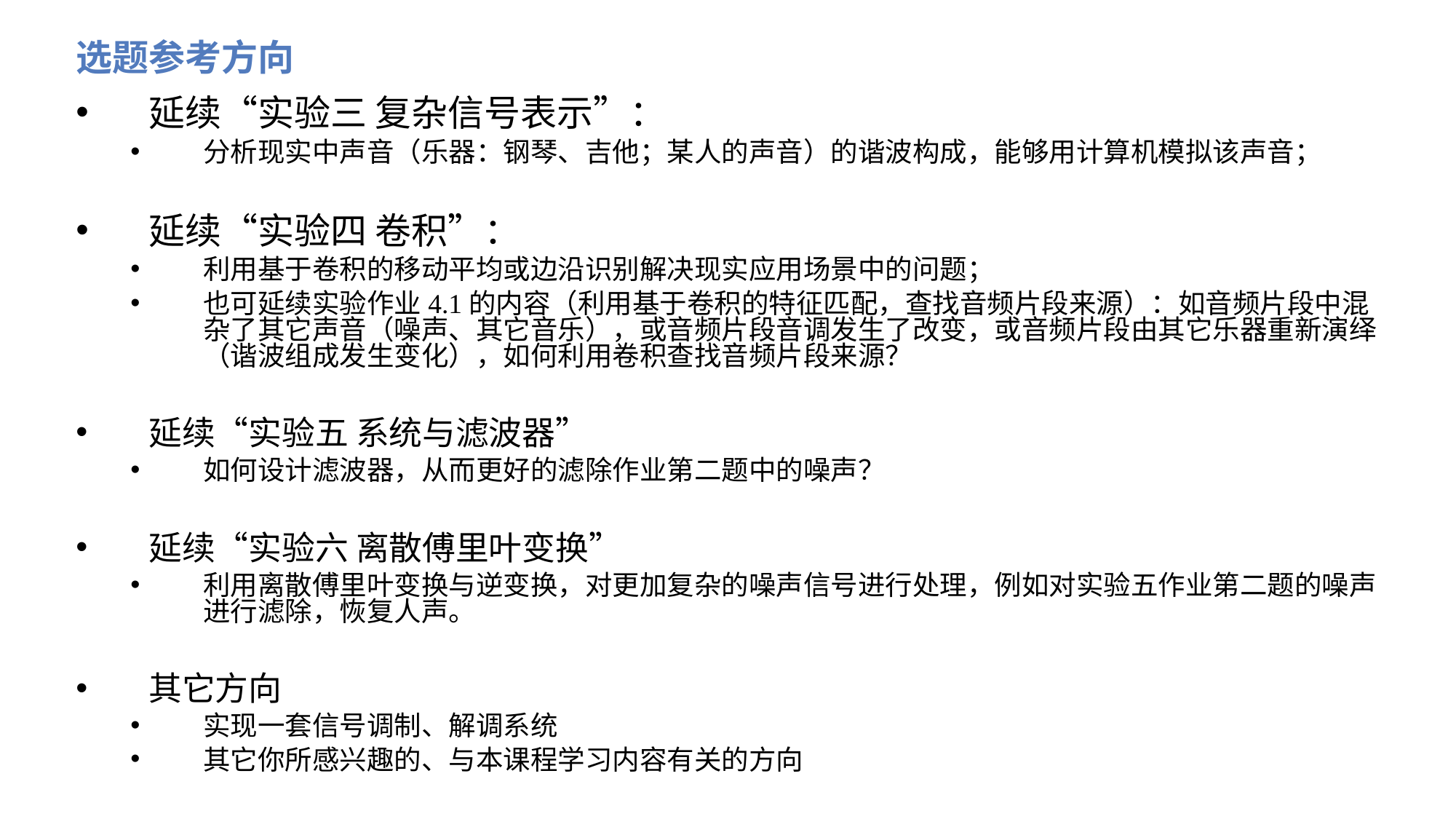

# 选题参考方向
延续“实验三 复杂信号表示”：
分析现实中声音（乐器：钢琴、吉他；某人的声音）的谐波构成，能够用计算机模拟该声音；

延续“实验四 卷积”：
利用基于卷积的移动平均或边沿识别解决现实应用场景中的问题；
也可延续实验作业4.1的内容（利用基于卷积的特征匹配，查找音频片段来源）：如音频片段中混杂了其它声音（噪声、其它音乐），或音频片段音调发生了改变，或音频片段由其它乐器重新演绎（谐波组成发生变化），如何利用卷积查找音频片段来源？

延续“实验五 系统与滤波器”
如何设计滤波器，从而更好的滤除作业第二题中的噪声？

延续“实验六 离散傅里叶变换”
利用离散傅里叶变换与逆变换，对更加复杂的噪声信号进行处理，例如对实验五作业第二题的噪声进行滤除，恢复人声。

其它方向
实现一套信号调制、解调系统
其它你所感兴趣的、与本课程学习内容有关的方向